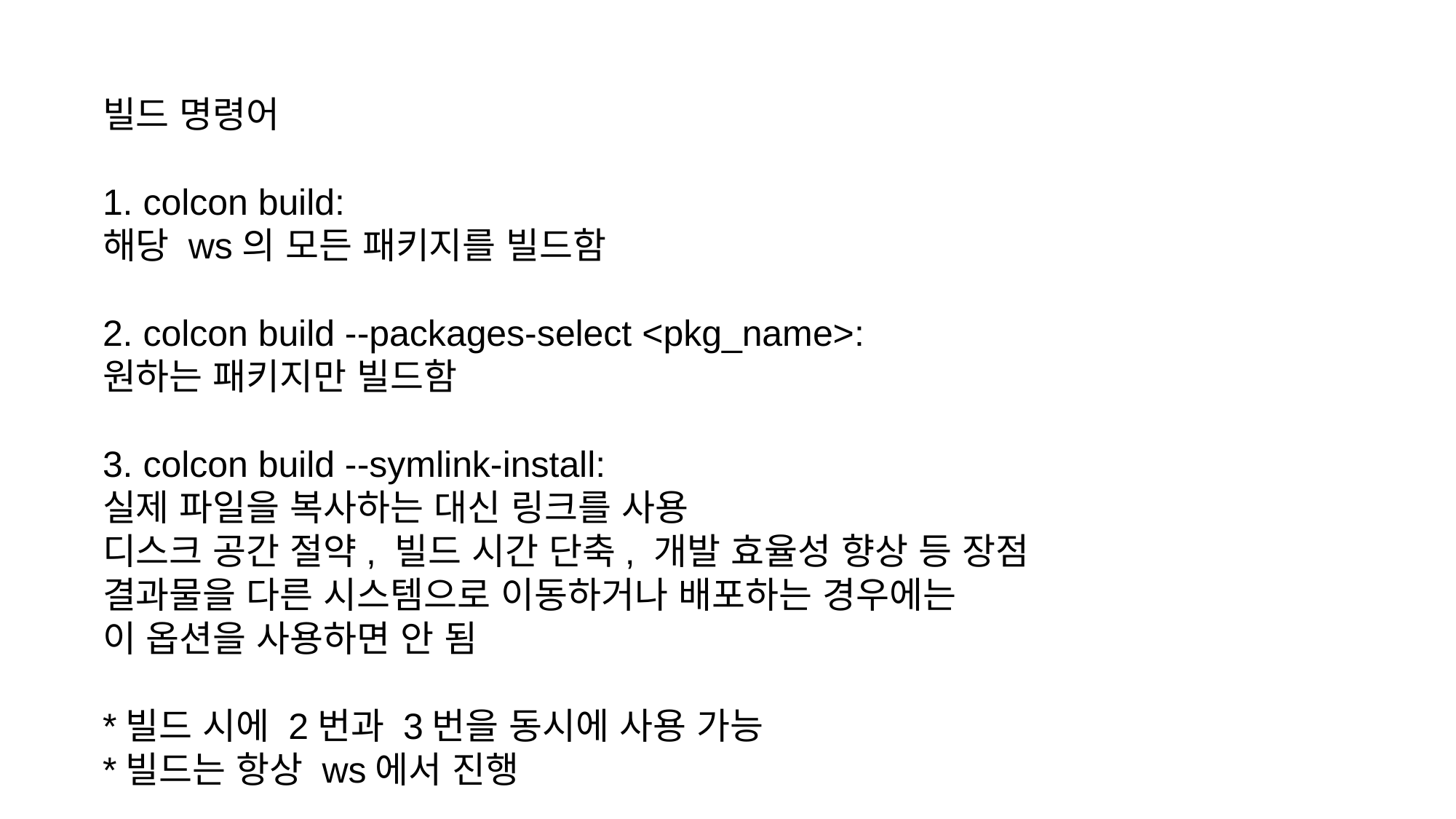

빌드 명령어

1. colcon build:
해당 ws의 모든 패키지를 빌드함

2. colcon build --packages-select <pkg_name>:
원하는 패키지만 빌드함

3. colcon build --symlink-install:
실제 파일을 복사하는 대신 링크를 사용
디스크 공간 절약, 빌드 시간 단축, 개발 효율성 향상 등 장점
결과물을 다른 시스템으로 이동하거나 배포하는 경우에는
이 옵션을 사용하면 안 됨

*빌드 시에 2번과 3번을 동시에 사용 가능
*빌드는 항상 ws에서 진행